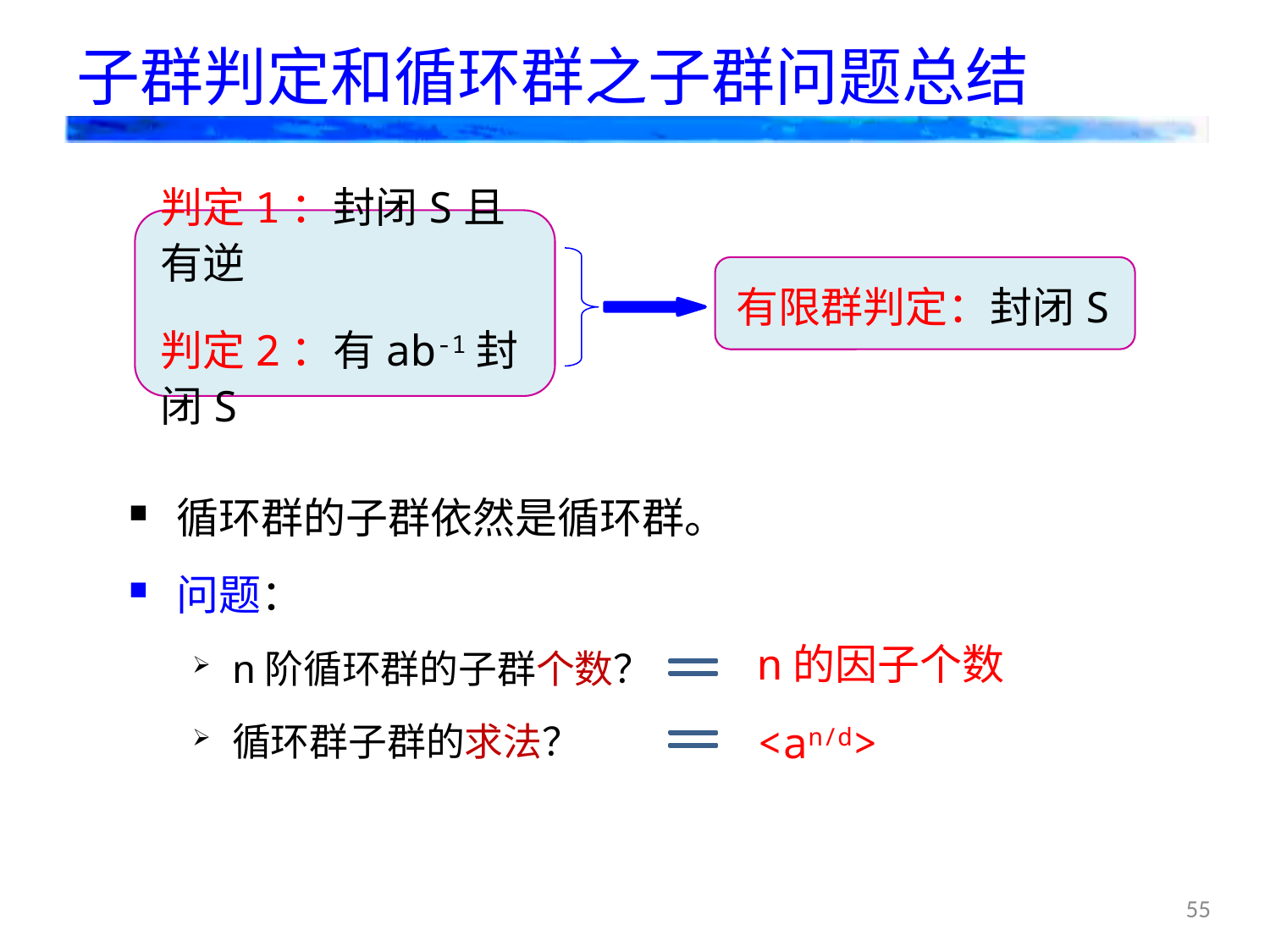

# 子群判定和循环群之子群问题总结
判定1：封闭S且有逆
判定2：有ab-1封闭S

有限群判定：封闭S
循环群的子群依然是循环群。
问题：
n阶循环群的子群个数？
循环群子群的求法？
n的因子个数

<an/d>

55